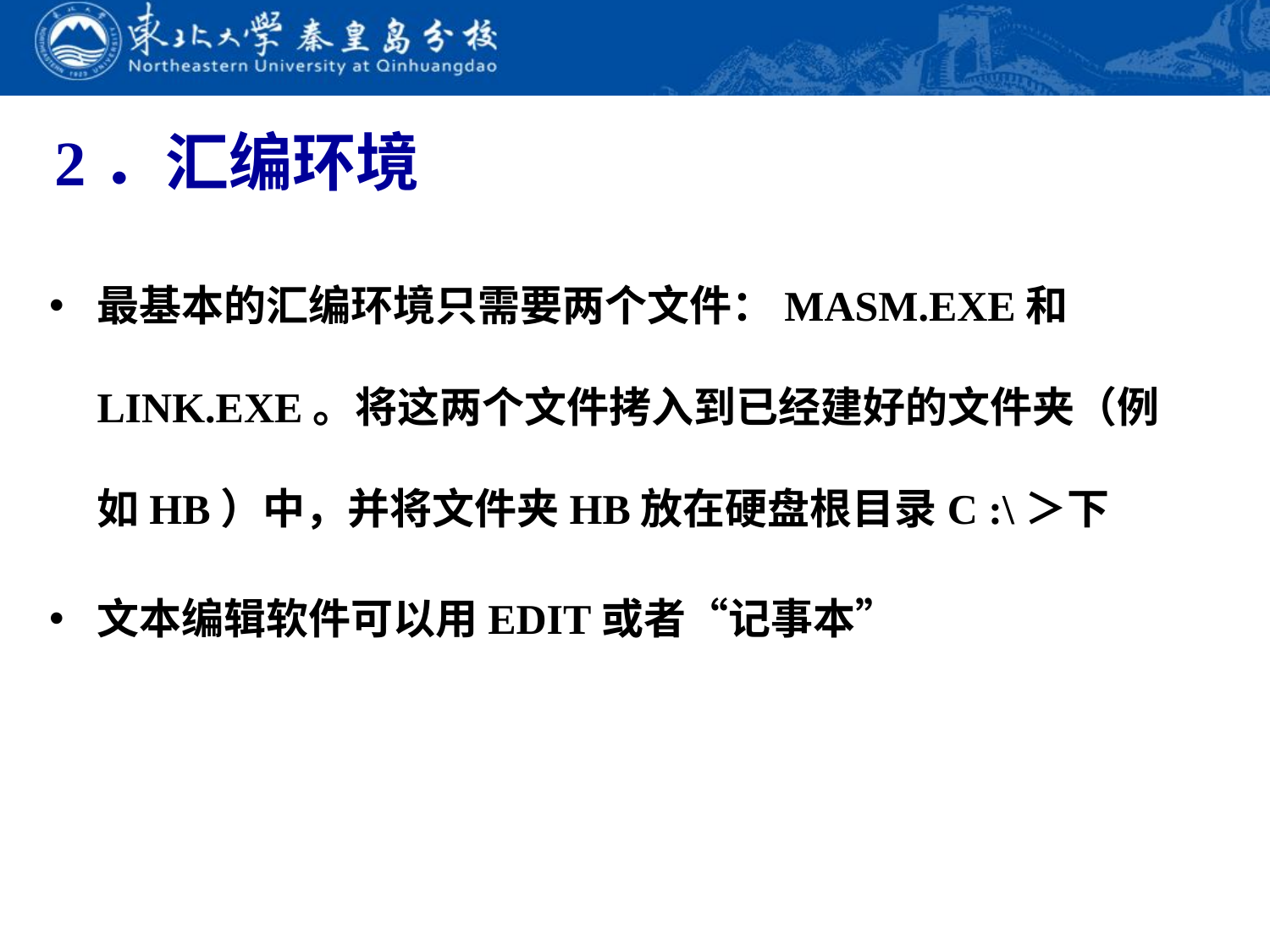

# 2．汇编环境
最基本的汇编环境只需要两个文件：MASM.EXE和LINK.EXE。将这两个文件拷入到已经建好的文件夹（例如HB）中，并将文件夹HB放在硬盘根目录C :\＞下
文本编辑软件可以用EDIT或者“记事本”